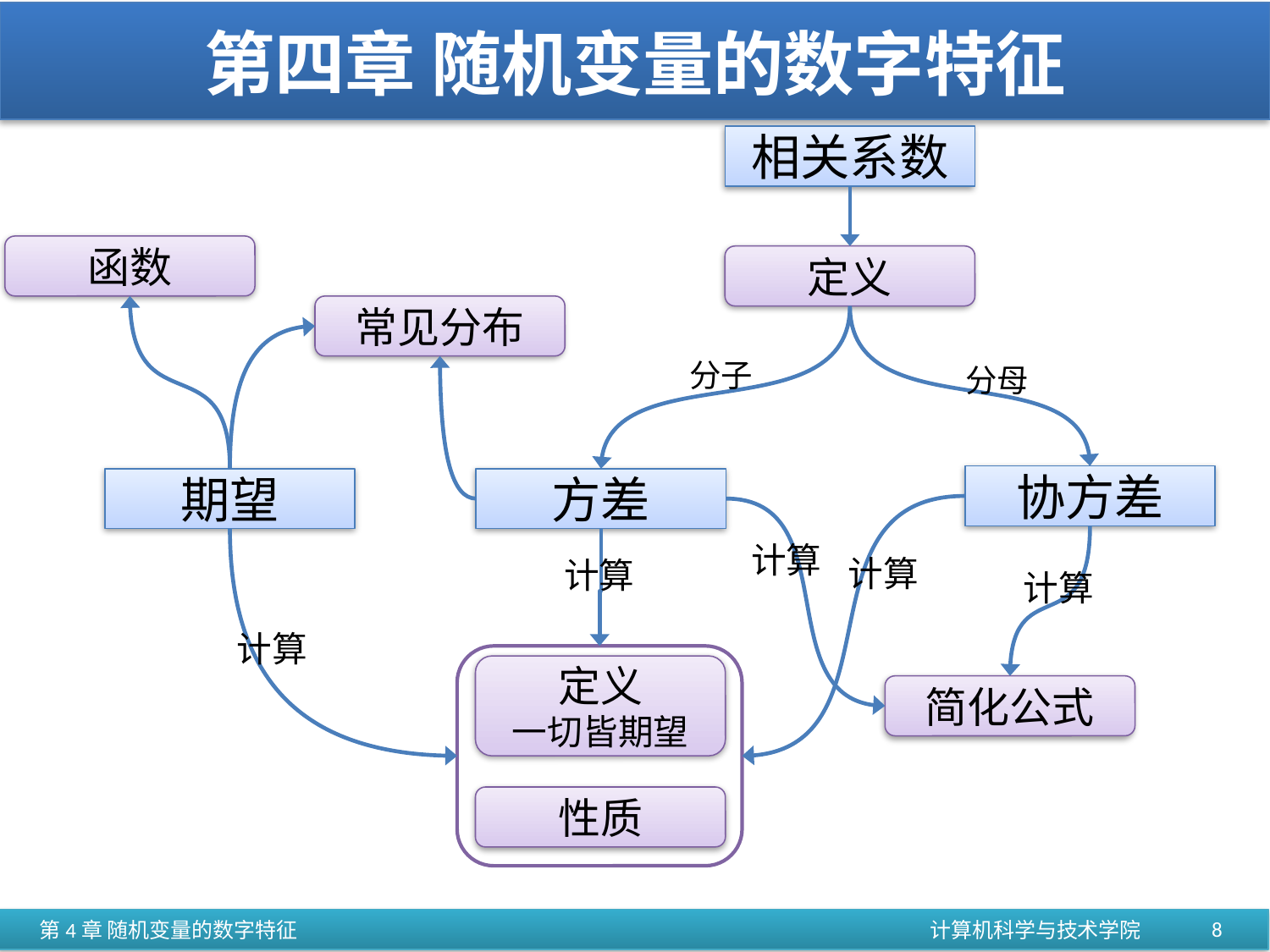

# 第四章 随机变量的数字特征
相关系数
函数
定义
常见分布
分子
分母
协方差
期望
方差
计算
计算
计算
计算
计算

定义
一切皆期望
性质
简化公式